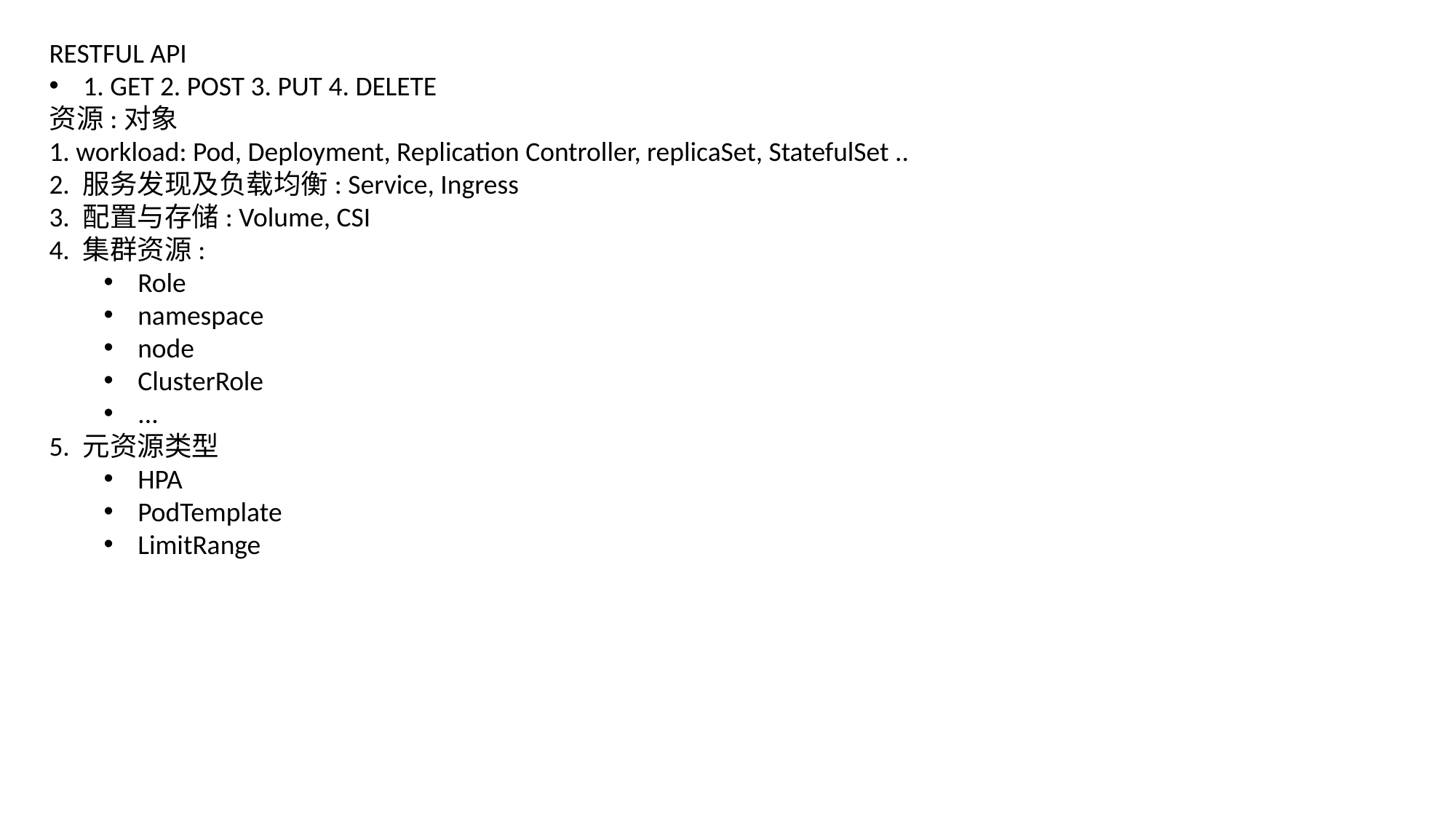

RESTFUL API
1. GET 2. POST 3. PUT 4. DELETE
资源:对象
1. workload: Pod, Deployment, Replication Controller, replicaSet, StatefulSet ..
2. 服务发现及负载均衡: Service, Ingress
3. 配置与存储: Volume, CSI
4. 集群资源:
Role
namespace
node
ClusterRole
...
5. 元资源类型
HPA
PodTemplate
LimitRange